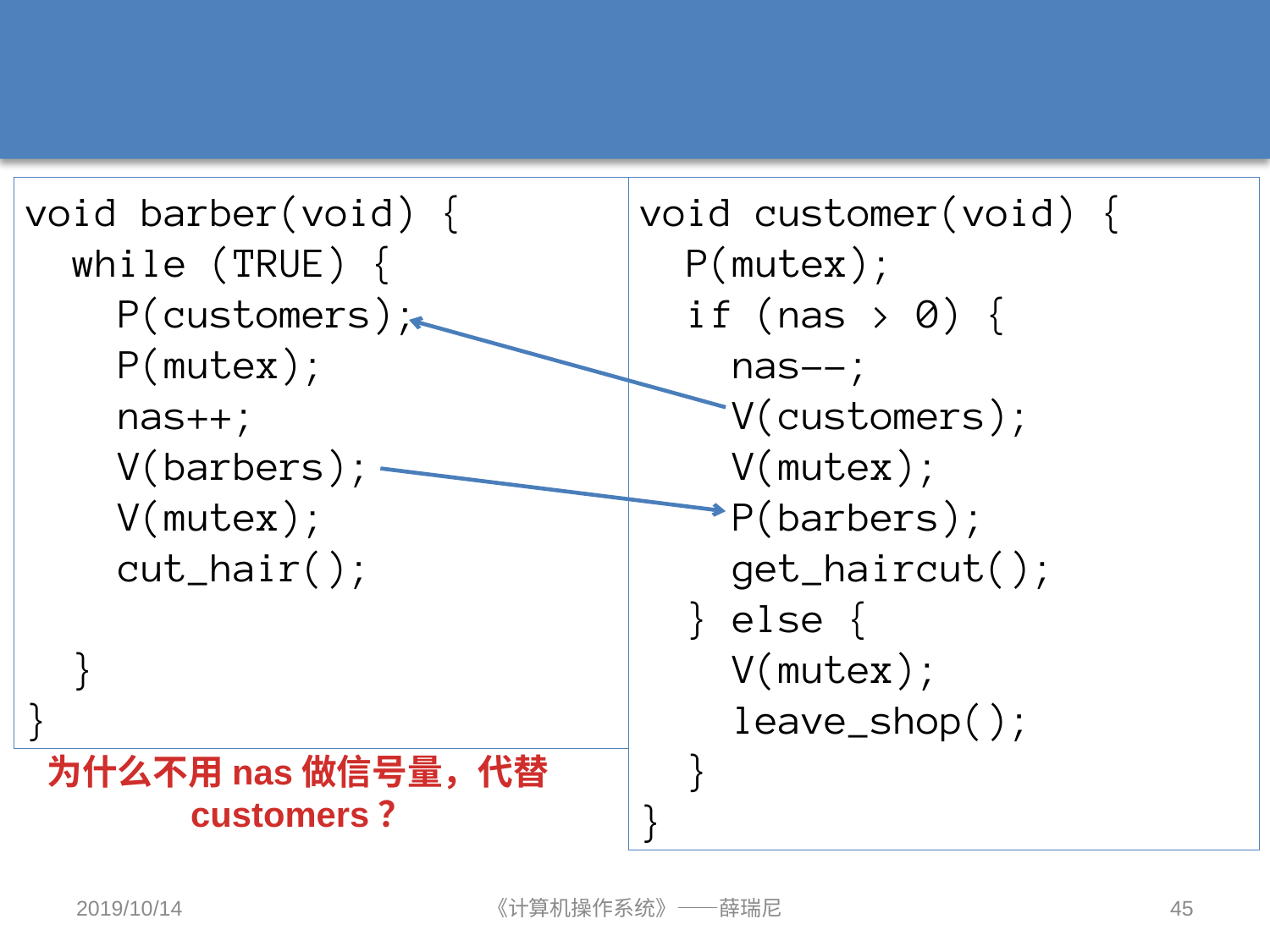

void barber(void) {
  while (TRUE) {
    P(customers);
    P(mutex);
    nas++;
    V(barbers);
    V(mutex);
    cut_hair();
  }
}
void customer(void) {
  P(mutex);
  if (nas > 0) {
    nas--;
    V(customers);
    V(mutex);
    P(barbers);
    get_haircut();
  } else {
    V(mutex);
    leave_shop();
  }
}
为什么不用nas做信号量，代替customers？
2019/10/14
《计算机操作系统》——薛瑞尼
45